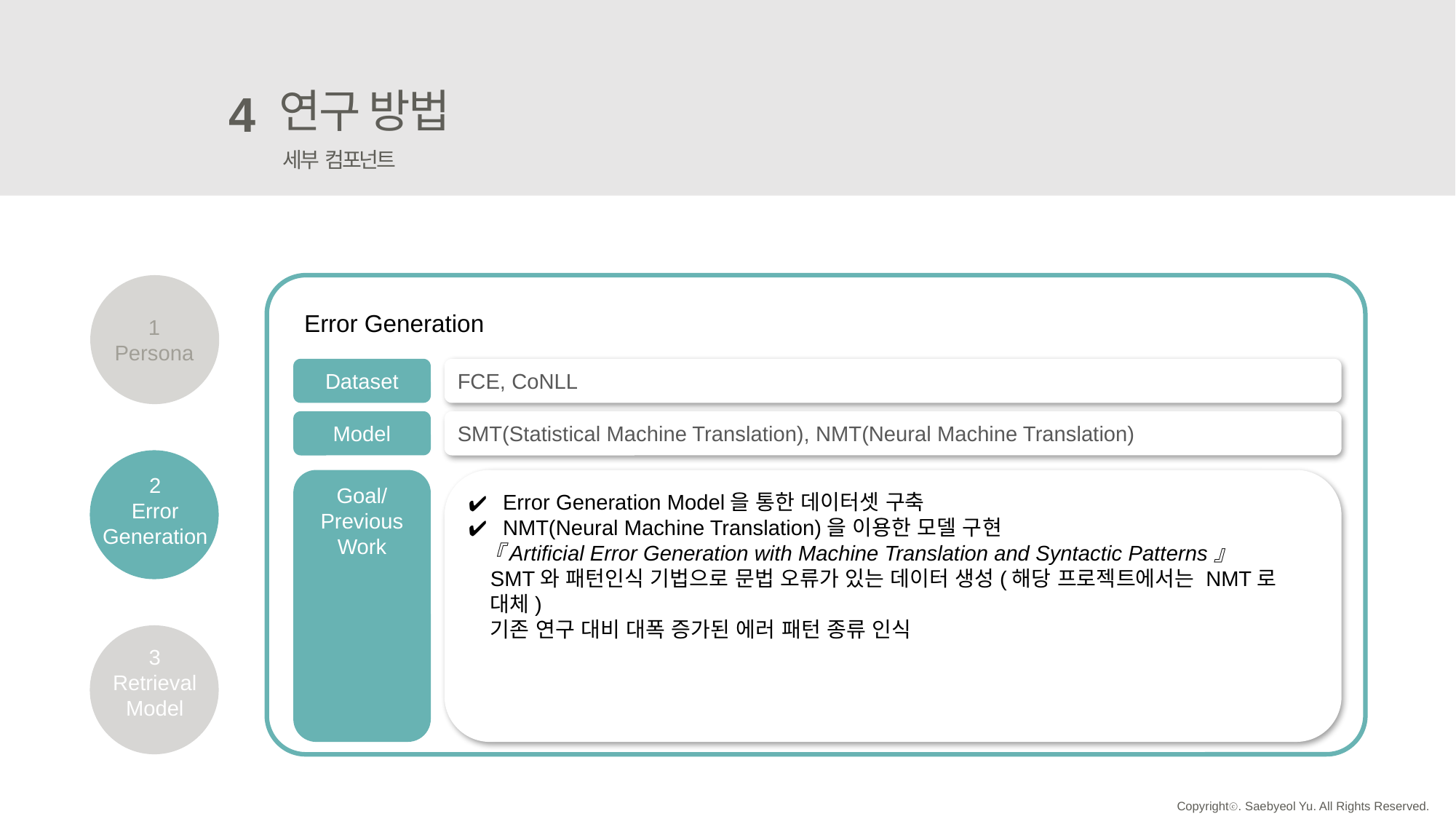

연구 방법
4
세부  컴포넌트

1
Persona

2
Error
Generation

3
Retrieval
Model
Error Generation
Dataset
FCE, CoNLL
Model
SMT(Statistical Machine Translation), NMT(Neural Machine Translation)
Goal/
Previous
Work
Error Generation Model을 통한 데이터셋 구축
NMT(Neural Machine Translation)을 이용한 모델 구현
『Artificial Error Generation with Machine Translation and Syntactic Patterns』
SMT와 패턴인식 기법으로 문법 오류가 있는 데이터 생성(해당 프로젝트에서는 NMT로 대체)
기존 연구 대비 대폭 증가된 에러 패턴 종류 인식